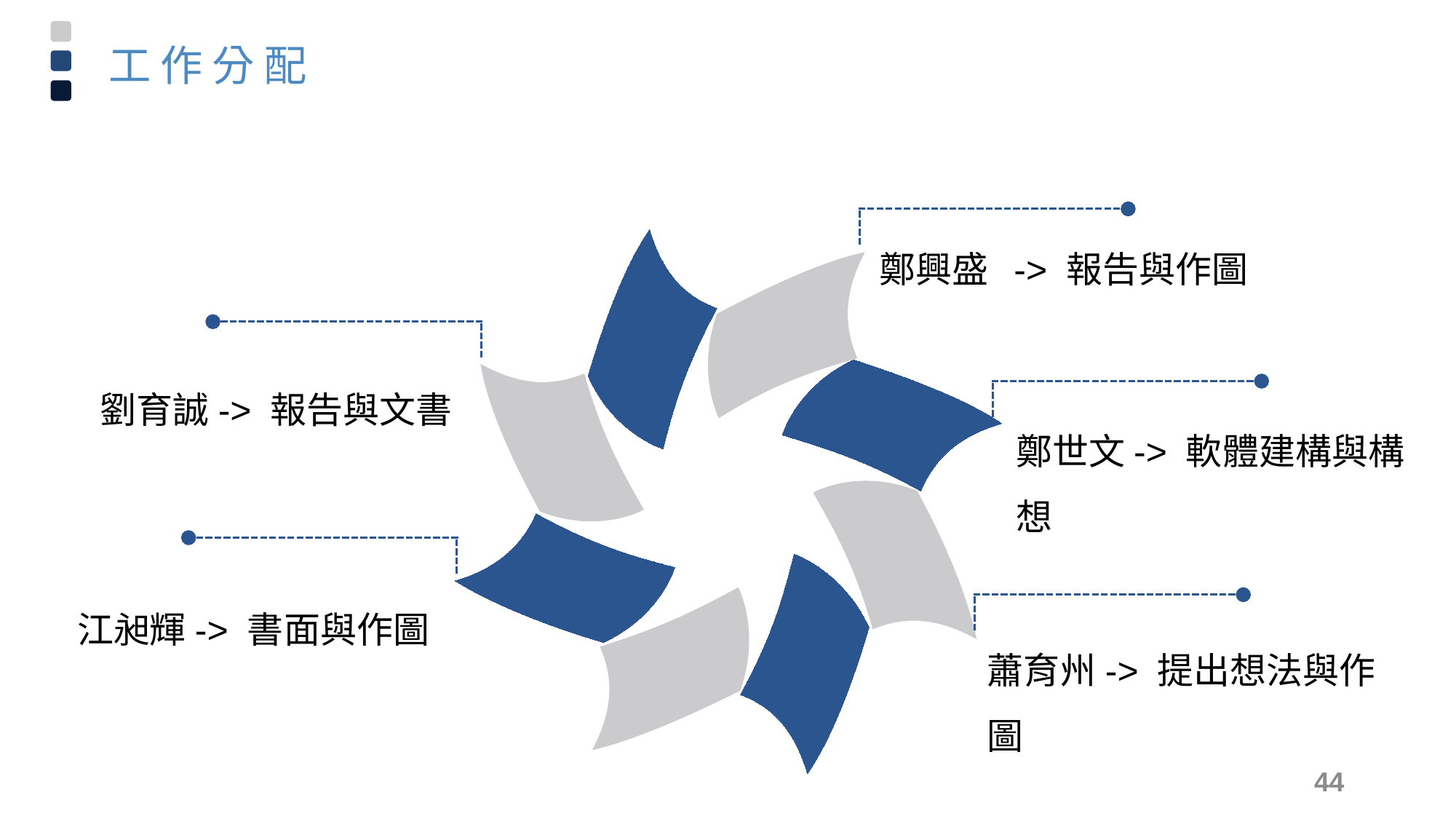

工 作 分 配
鄭興盛  -> 報告與作圖

劉育誠-> 報告與文書
鄭世文-> 軟體建構與構想
江昶輝-> 書面與作圖
蕭育州-> 提出想法與作圖
44